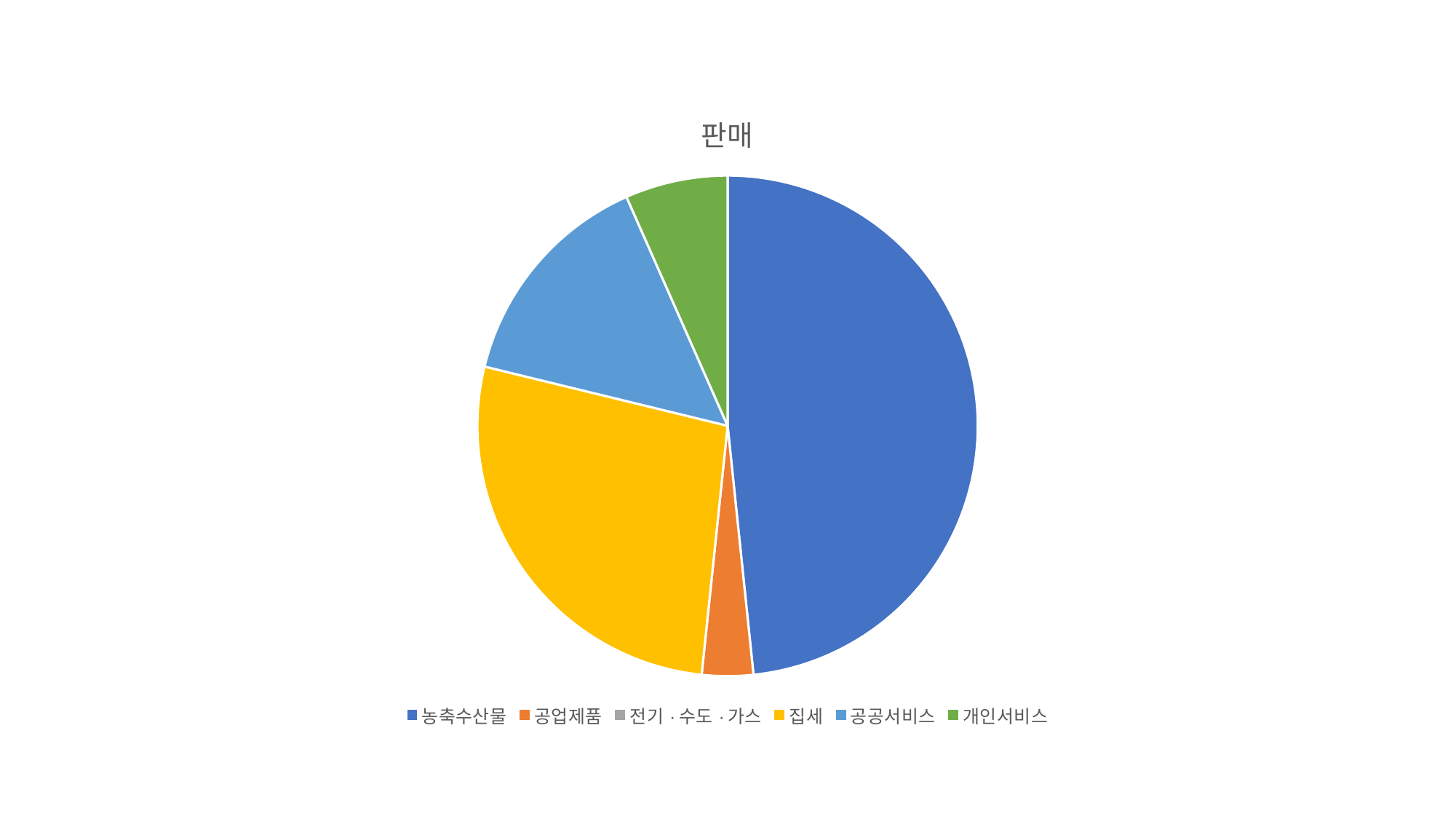

### Chart:

| Category | 판매 |
|---|---|
| 농축수산물 | 0.073 |
| 공업제품 | 0.005 |
| 전기·수도·가스 | 0.0 |
| 집세 | -0.041 |
| 공공서비스 | 0.022 |
| 개인서비스 | -0.01 |